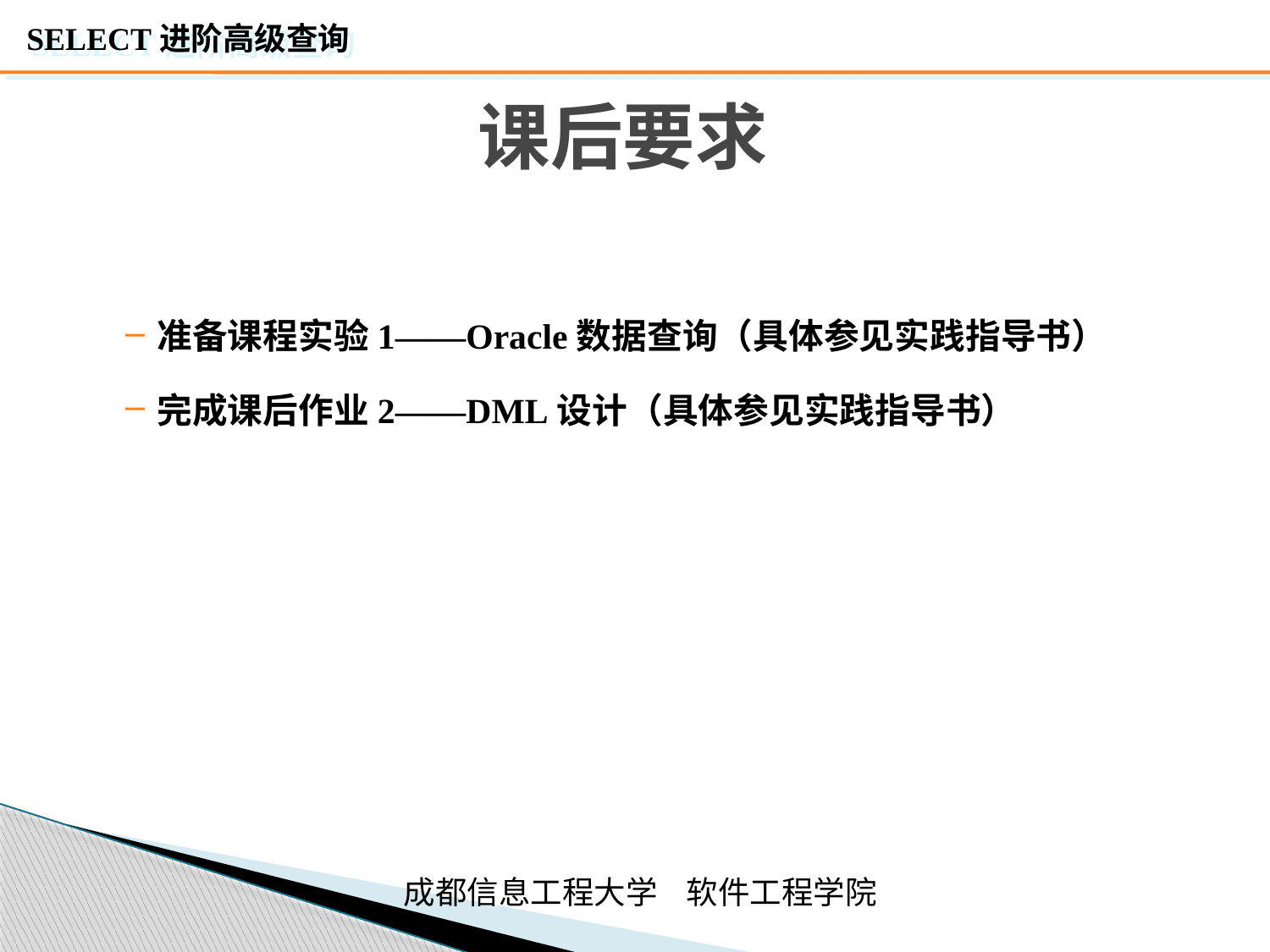

# 课后要求
准备课程实验1——Oracle数据查询（具体参见实践指导书）
完成课后作业2——DML设计（具体参见实践指导书）